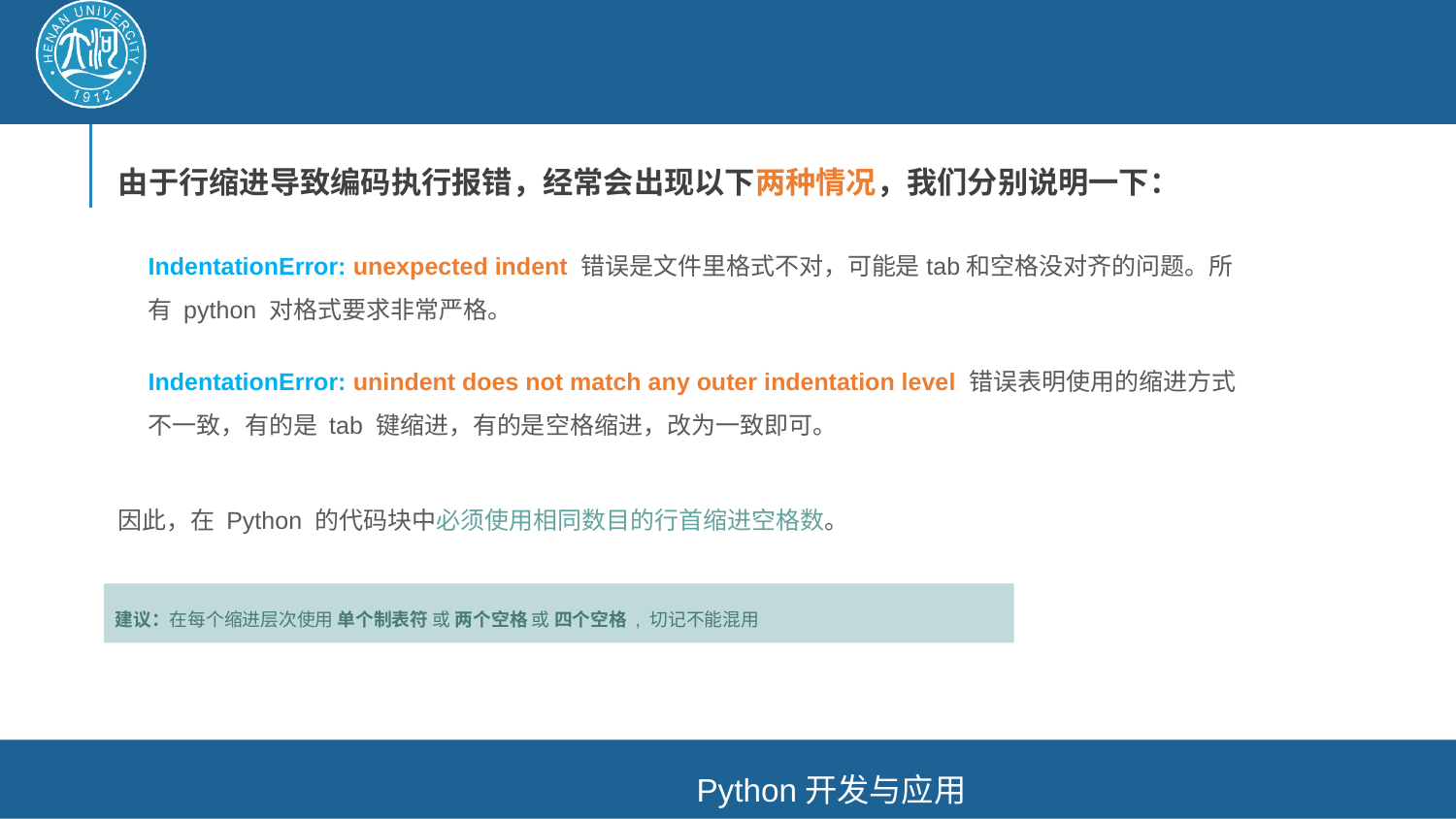

#
由于行缩进导致编码执行报错，经常会出现以下两种情况，我们分别说明一下：
IndentationError: unexpected indent 错误是文件里格式不对，可能是tab和空格没对齐的问题。所有 python 对格式要求非常严格。
IndentationError: unindent does not match any outer indentation level 错误表明使用的缩进方式不一致，有的是 tab 键缩进，有的是空格缩进，改为一致即可。
因此，在 Python 的代码块中必须使用相同数目的行首缩进空格数。
建议：在每个缩进层次使用 单个制表符 或 两个空格 或 四个空格 , 切记不能混用

Python开发与应用
41